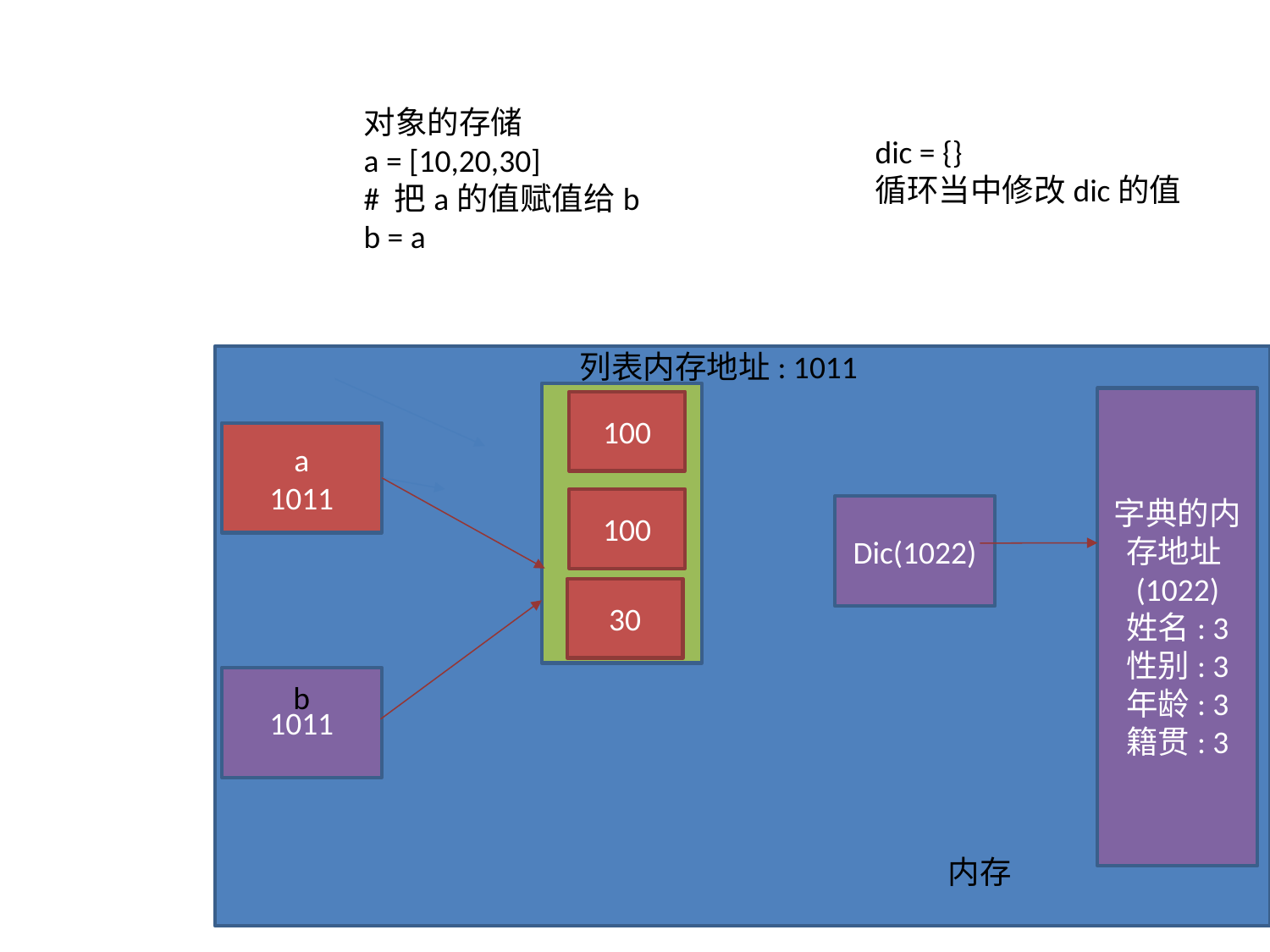

对象的存储
a = [10,20,30]
# 把a的值赋值给b
b = a
dic = {}
循环当中修改dic的值
列表内存地址: 1011

字典的内存地址(1022)
姓名: 3
性别: 3
年龄: 3
籍贯: 3
100
a
1011
100
Dic(1022)
30
1011
b
内存